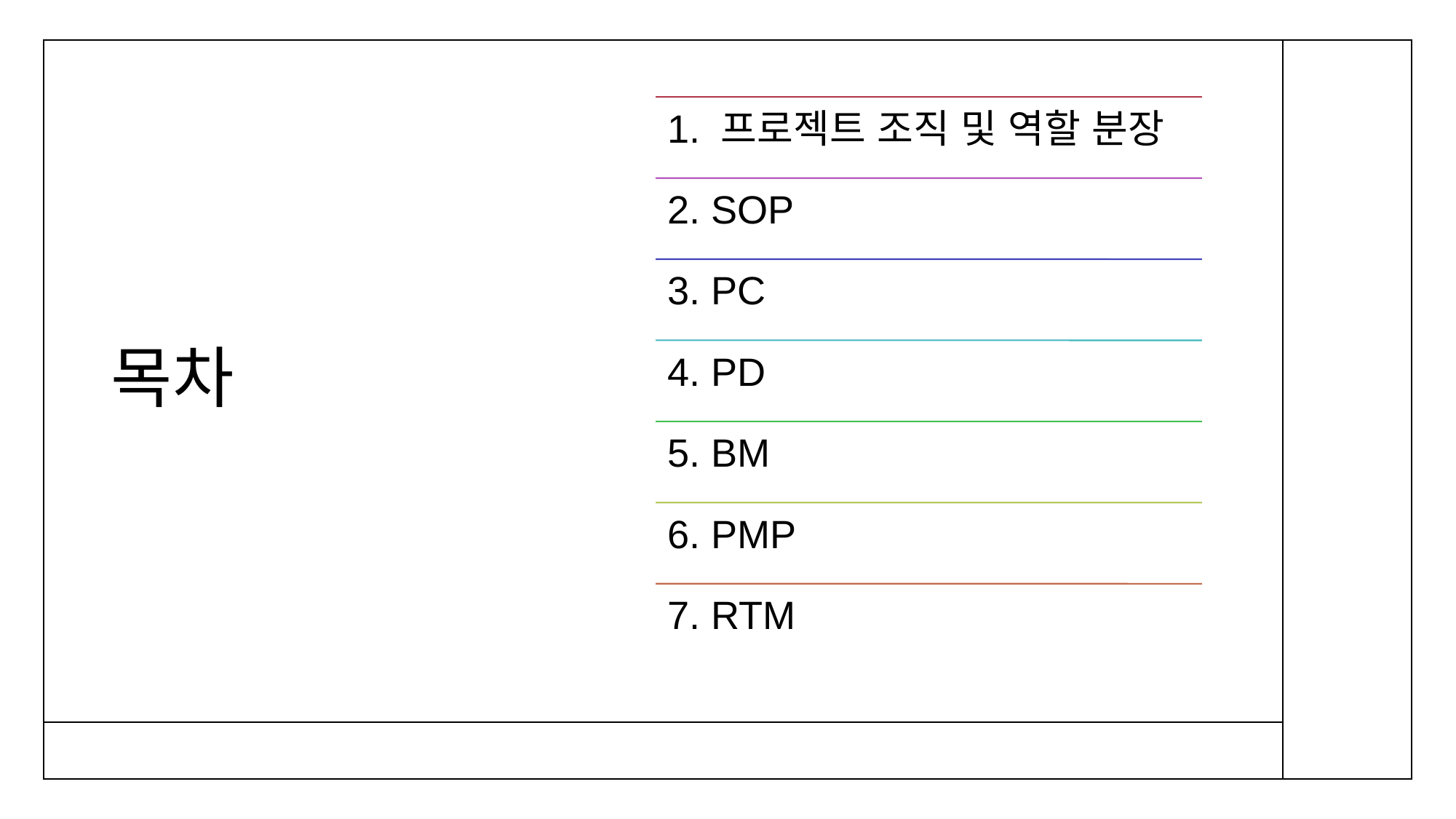

목차
1. 프로젝트 조직 및 역할 분장
2. SOP
3. PC
4. PD
5. BM
6. PMP
7. RTM